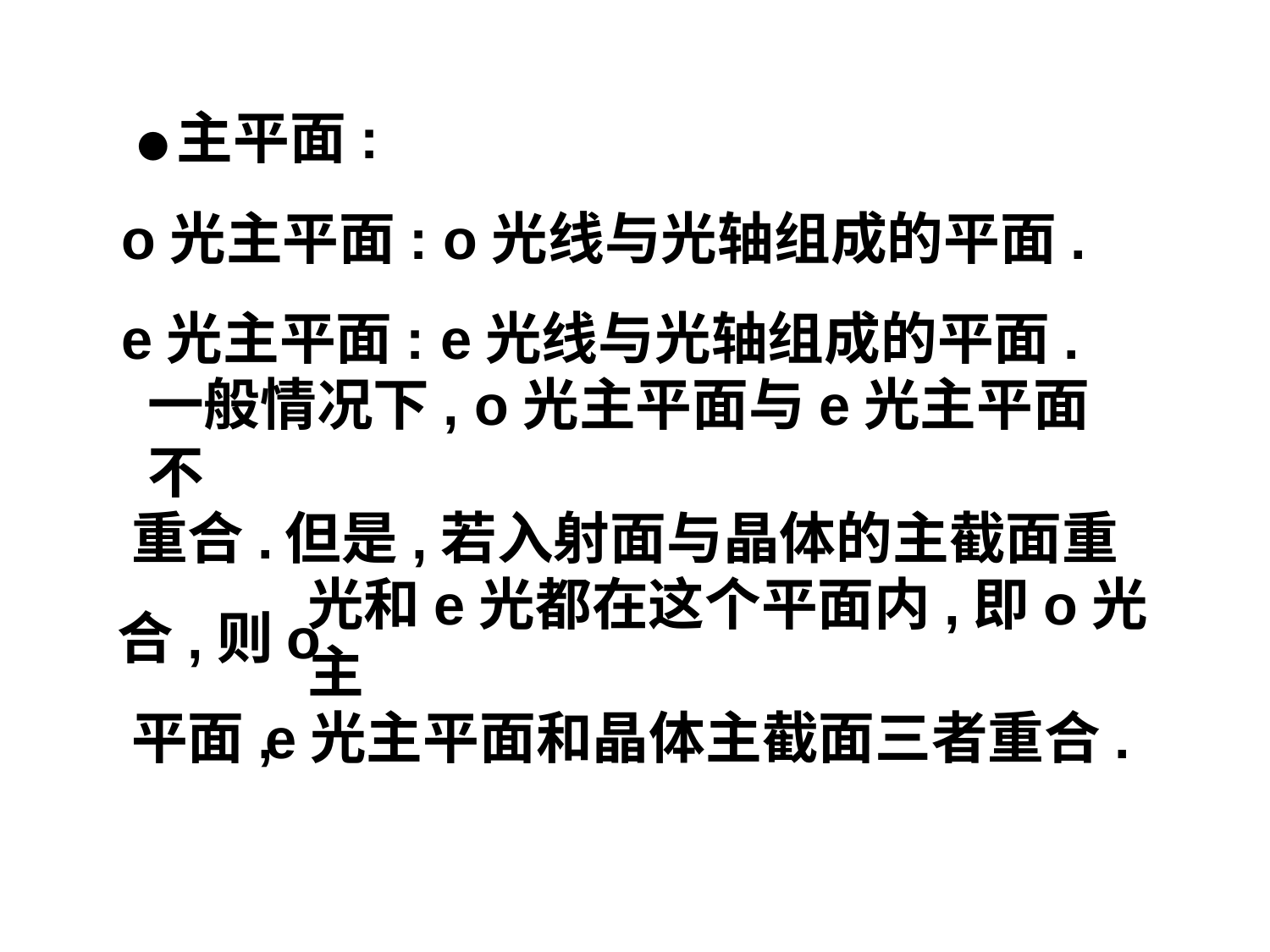

●主平面:
o光主平面: o光线与光轴组成的平面.
e光主平面: e光线与光轴组成的平面.
一般情况下, o光主平面与e光主平面不
重合.
但是,若入射面与晶体的主截面重
合,则o
光和e光都在这个平面内,即o光主
平面,
e光主平面和晶体主截面三者重合.